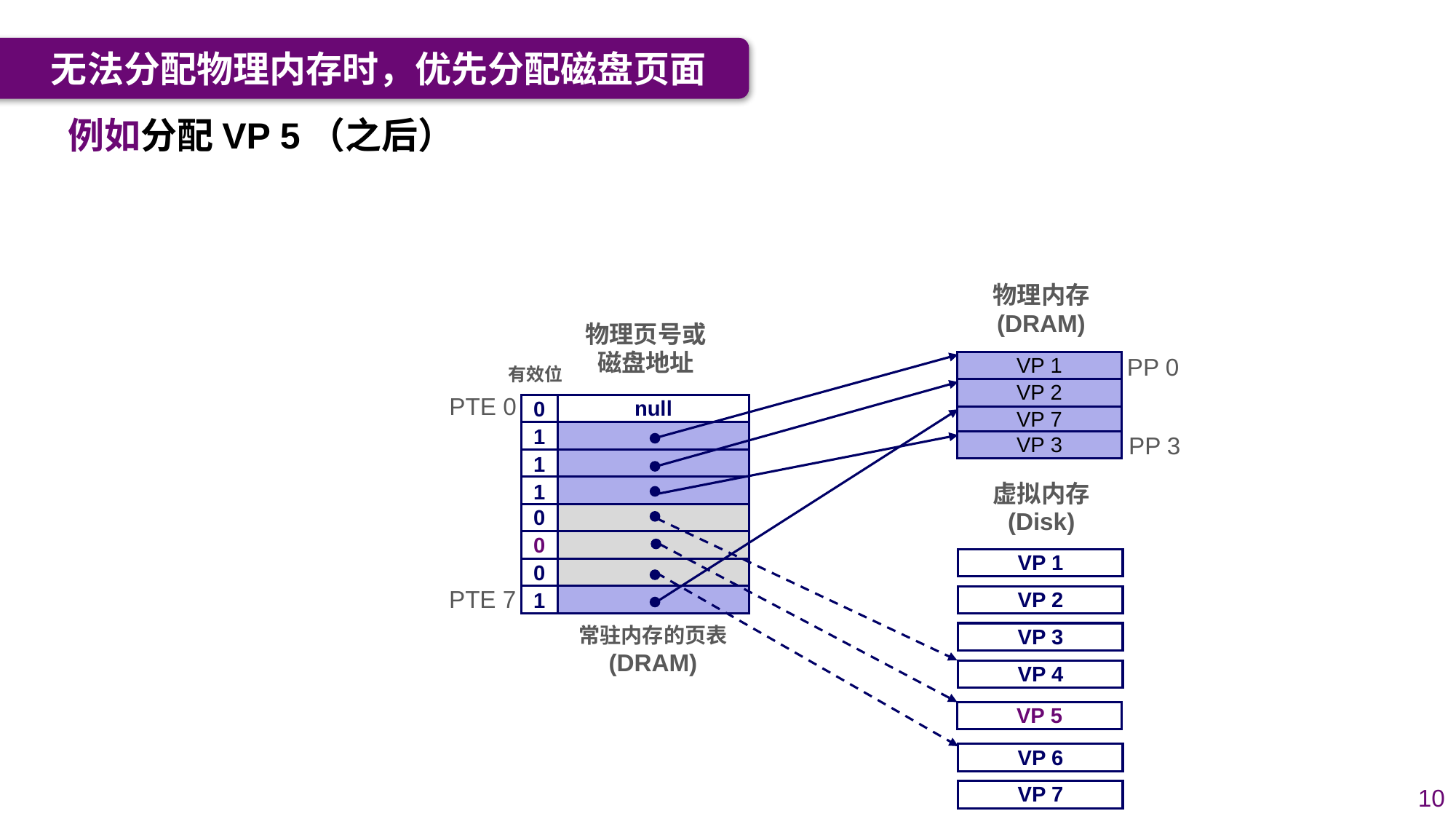

无法分配物理内存时，优先分配磁盘页面
例如分配VP 5（之后）
物理内存
(DRAM)
物理页号或
磁盘地址
PP 0
VP 1

有效位
VP 2

PTE 0
0

null
VP 7

1

PP 3
VP 3

1

虚拟内存
(Disk)
1

0

0

VP 1
0

PTE 7
1

VP 2

常驻内存的页表
(DRAM)
VP 3
VP 4
VP 5
VP 6
10
VP 7